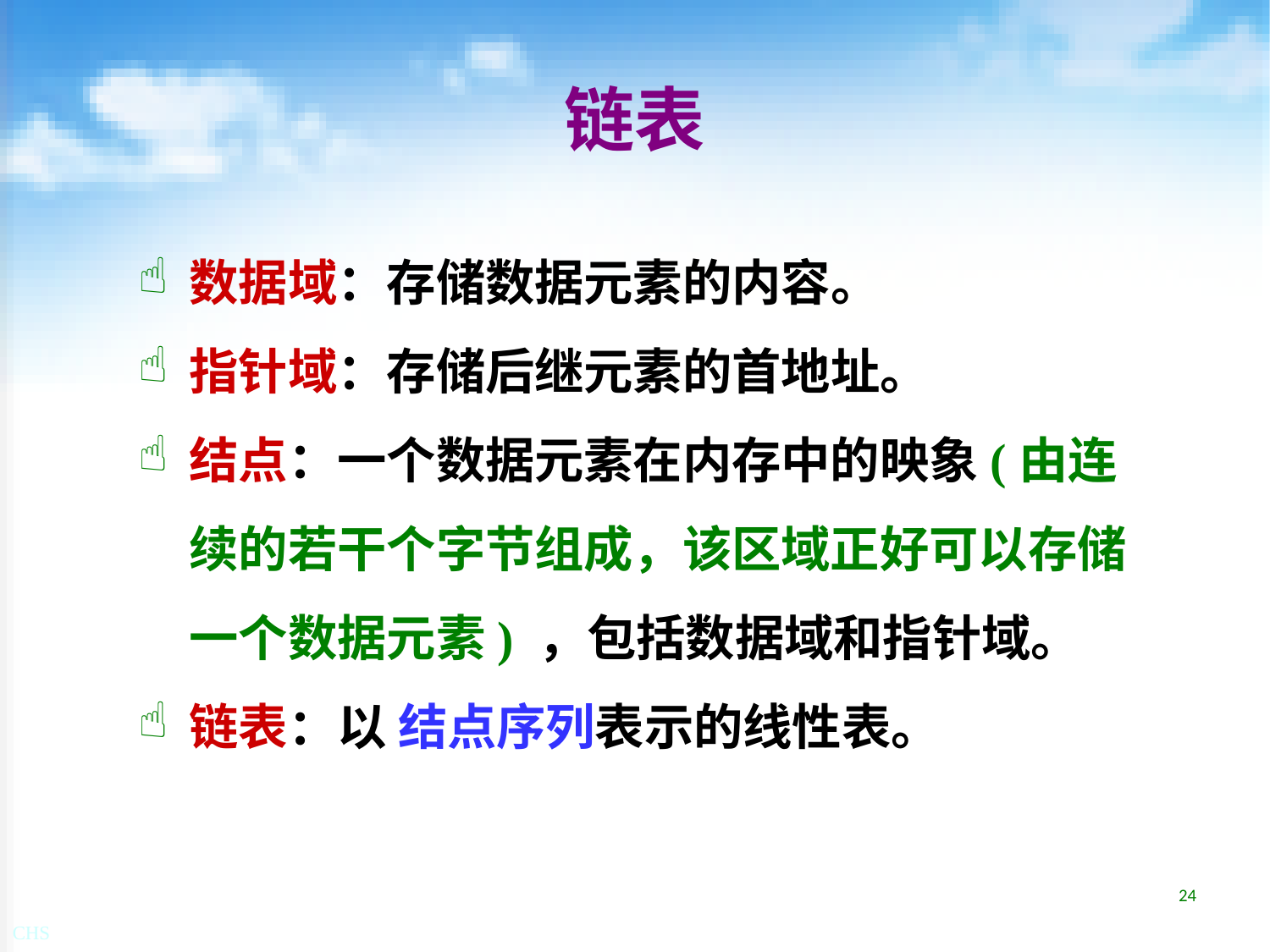

# 链表
数据域：存储数据元素的内容。
指针域：存储后继元素的首地址。
结点：一个数据元素在内存中的映象(由连续的若干个字节组成，该区域正好可以存储一个数据元素) ，包括数据域和指针域。
链表：以 结点序列表示的线性表。
24